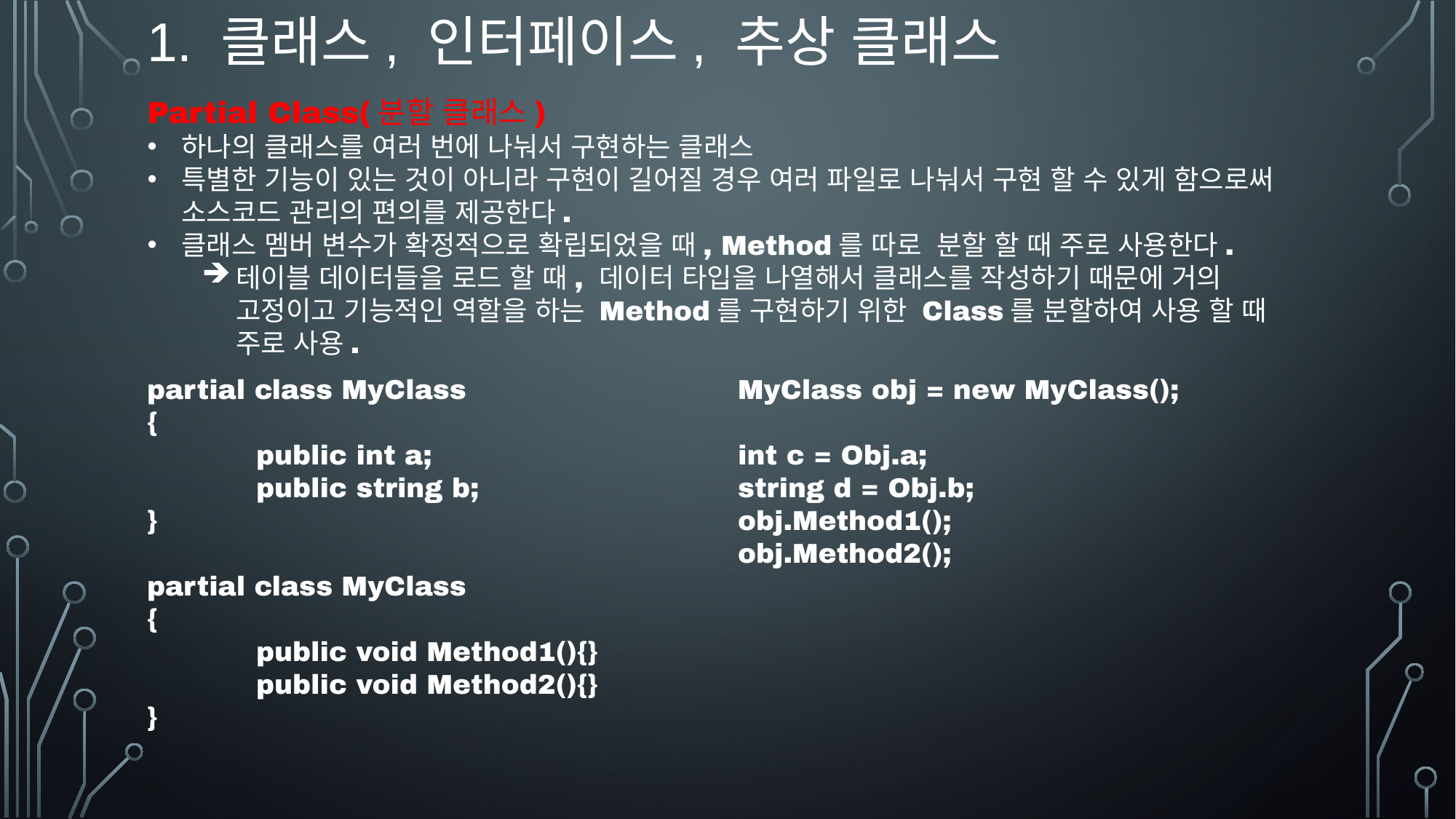

# 1. 클래스, 인터페이스, 추상 클래스
Partial Class(분할 클래스)
하나의 클래스를 여러 번에 나눠서 구현하는 클래스
특별한 기능이 있는 것이 아니라 구현이 길어질 경우 여러 파일로 나눠서 구현 할 수 있게 함으로써 소스코드 관리의 편의를 제공한다.
클래스 멤버 변수가 확정적으로 확립되었을 때, Method를 따로  분할 할 때 주로 사용한다.
테이블 데이터들을 로드 할 때, 데이터 타입을 나열해서 클래스를 작성하기 때문에 거의 고정이고 기능적인 역할을 하는 Method를 구현하기 위한 Class를 분할하여 사용 할 때 주로 사용.
partial class MyClass
{
	public int a;
	public string b;
}

partial class MyClass
{
	public void Method1(){}
	public void Method2(){}
}

MyClass obj = new MyClass();

int c = Obj.a;
string d = Obj.b;
obj.Method1();
obj.Method2();